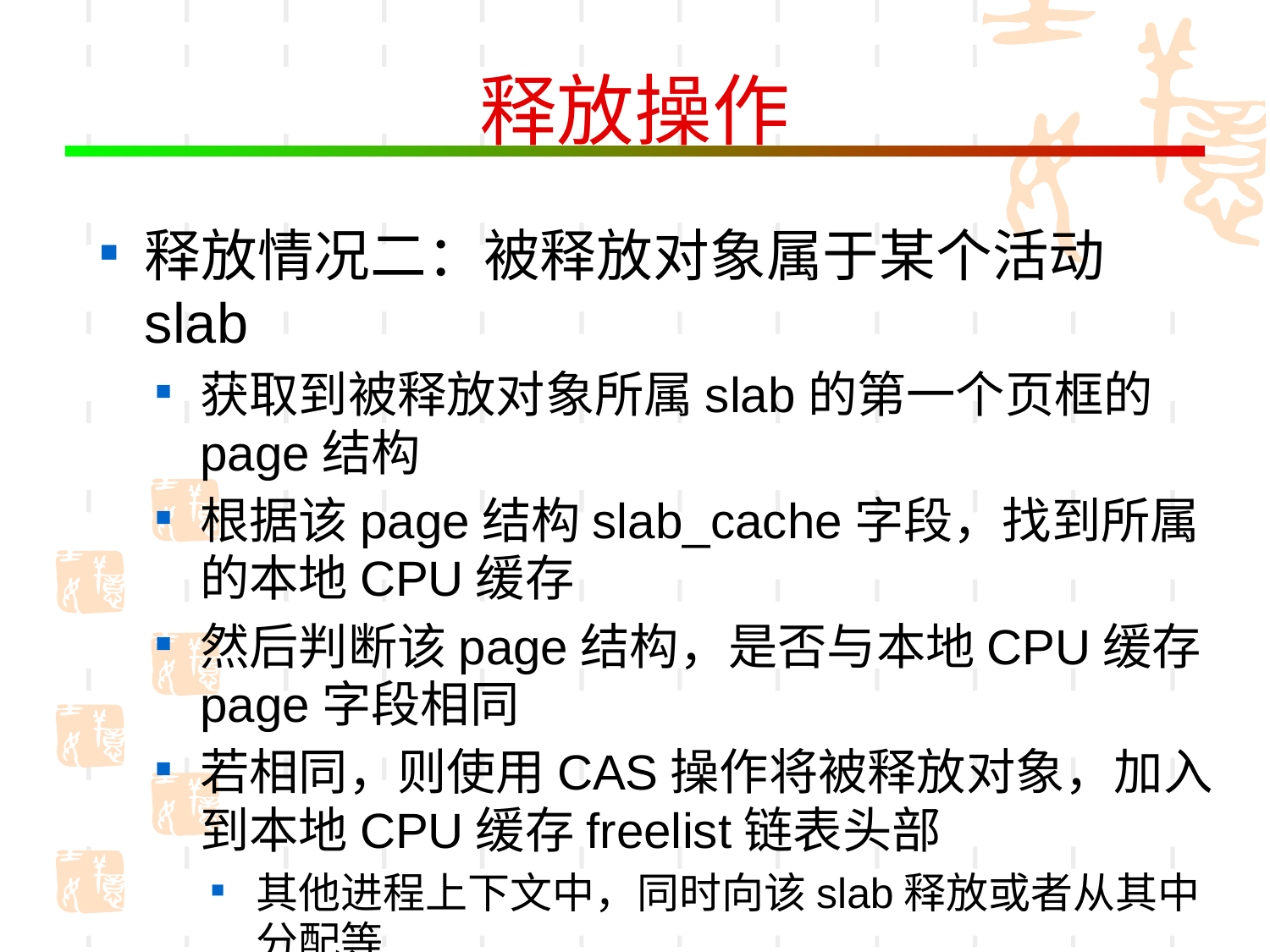

# 释放操作
释放情况二：被释放对象属于某个活动slab
获取到被释放对象所属slab的第一个页框的page结构
根据该page结构slab_cache字段，找到所属的本地CPU缓存
然后判断该page结构，是否与本地CPU缓存page字段相同
若相同，则使用CAS操作将被释放对象，加入到本地CPU缓存freelist链表头部
其他进程上下文中，同时向该slab释放或者从其中分配等